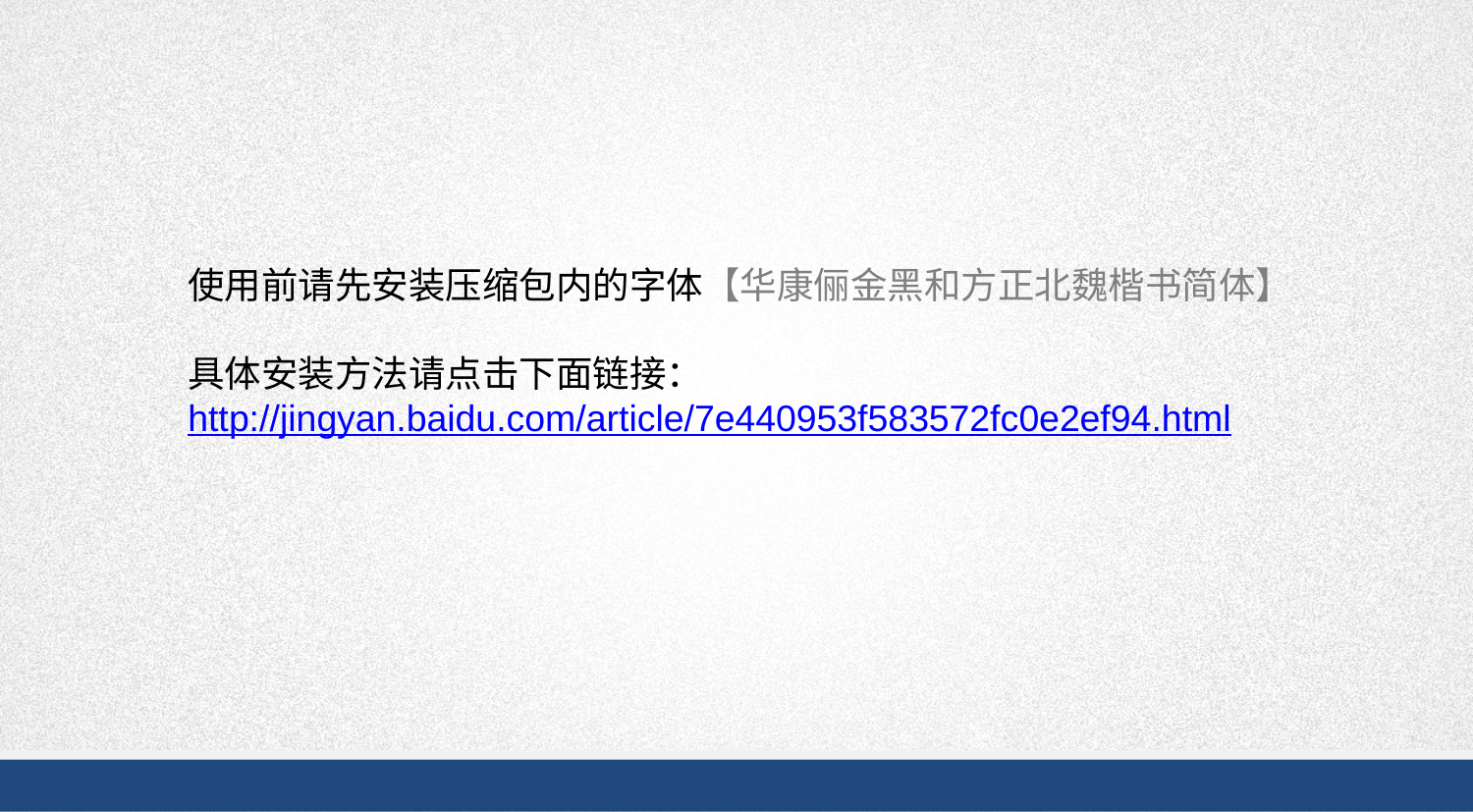

使用前请先安装压缩包内的字体【华康俪金黑和方正北魏楷书简体】

具体安装方法请点击下面链接：
http://jingyan.baidu.com/article/7e440953f583572fc0e2ef94.html